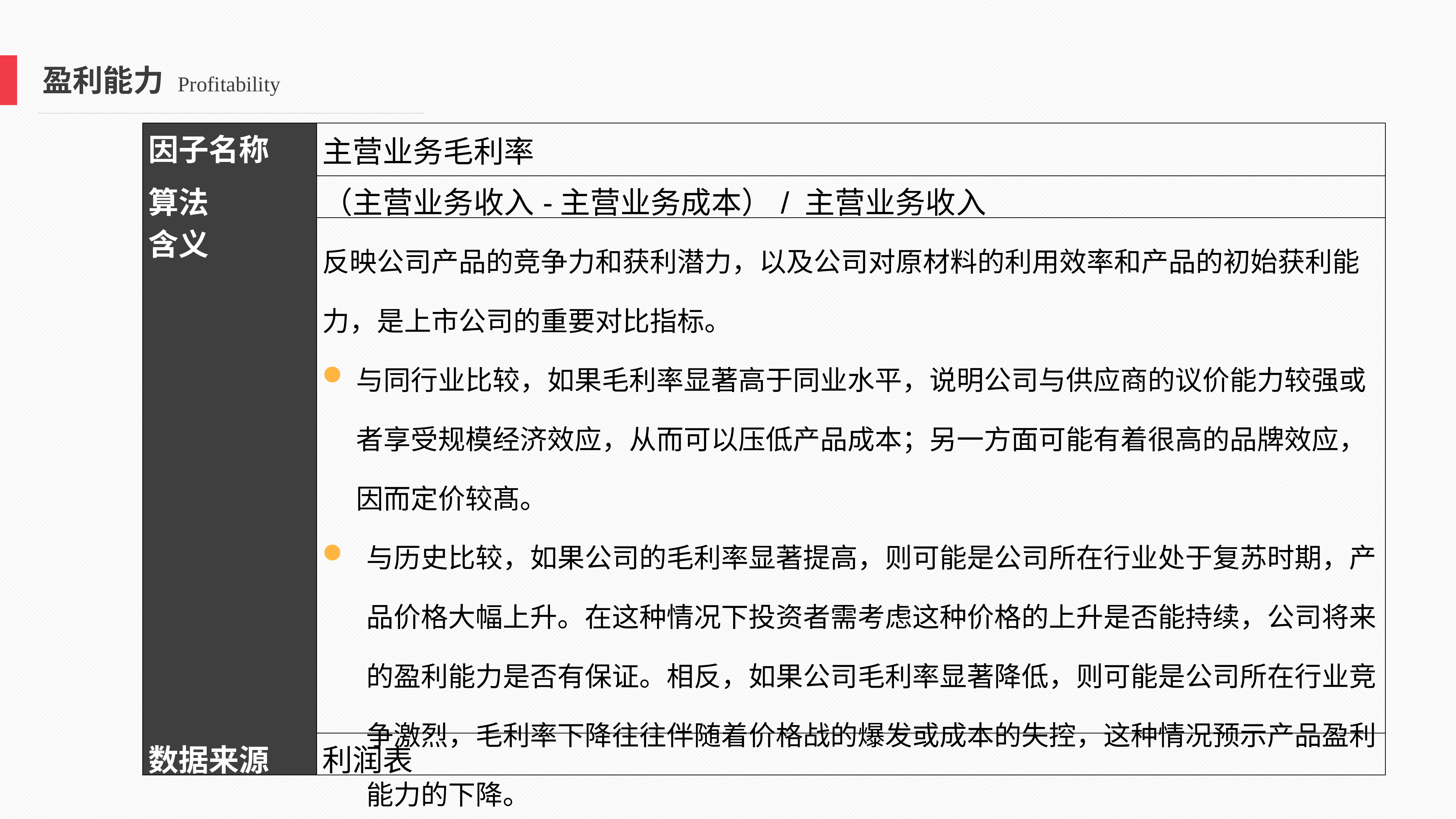

盈利能力 Profitability
| 因子名称 | 主营业务毛利率 |
| --- | --- |
| 算法 | （主营业务收入-主营业务成本）/ 主营业务收入 |
| 含义 | 反映公司产品的竞争力和获利潜力，以及公司对原材料的利用效率和产品的初始获利能力，是上市公司的重要对比指标。 与同行业比较，如果毛利率显著高于同业水平，说明公司与供应商的议价能力较强或者享受规模经济效应，从而可以压低产品成本；另一方面可能有着很高的品牌效应，因而定价较髙。 与历史比较，如果公司的毛利率显著提高，则可能是公司所在行业处于复苏时期，产品价格大幅上升。在这种情况下投资者需考虑这种价格的上升是否能持续，公司将来的盈利能力是否有保证。相反，如果公司毛利率显著降低，则可能是公司所在行业竞争激烈，毛利率下降往往伴随着价格战的爆发或成本的失控，这种情况预示产品盈利能力的下降。 |
| 数据来源 | 利润表 |